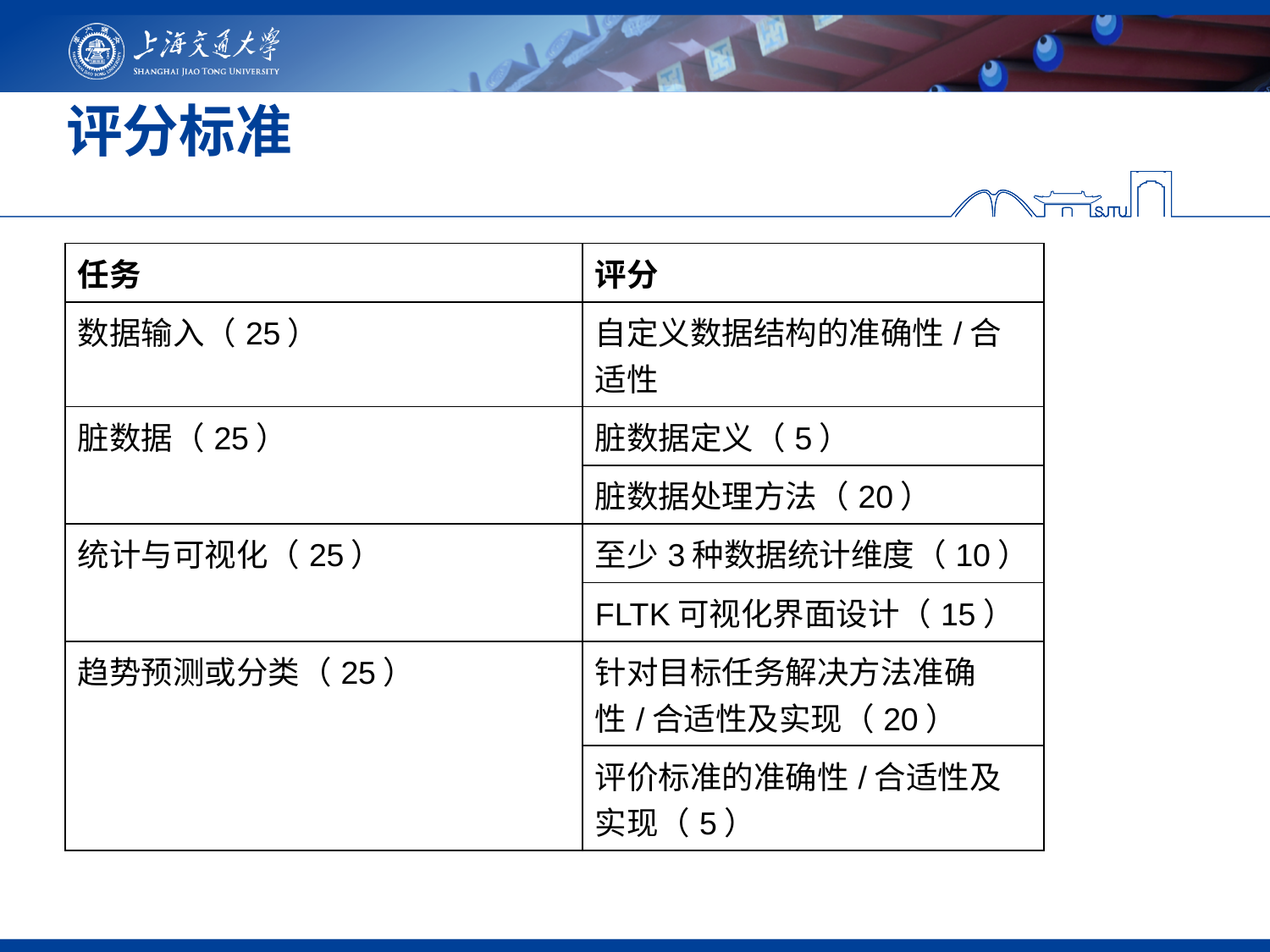

# 评分标准
| 任务 | 评分 |
| --- | --- |
| 数据输入（25） | 自定义数据结构的准确性/合适性 |
| 脏数据（25） | 脏数据定义（5） |
|  | 脏数据处理方法（20） |
| 统计与可视化（25） | 至少3种数据统计维度（10） |
|  | FLTK可视化界面设计（15） |
| 趋势预测或分类（25） | 针对目标任务解决方法准确性/合适性及实现（20） |
|  | 评价标准的准确性/合适性及实现（5） |